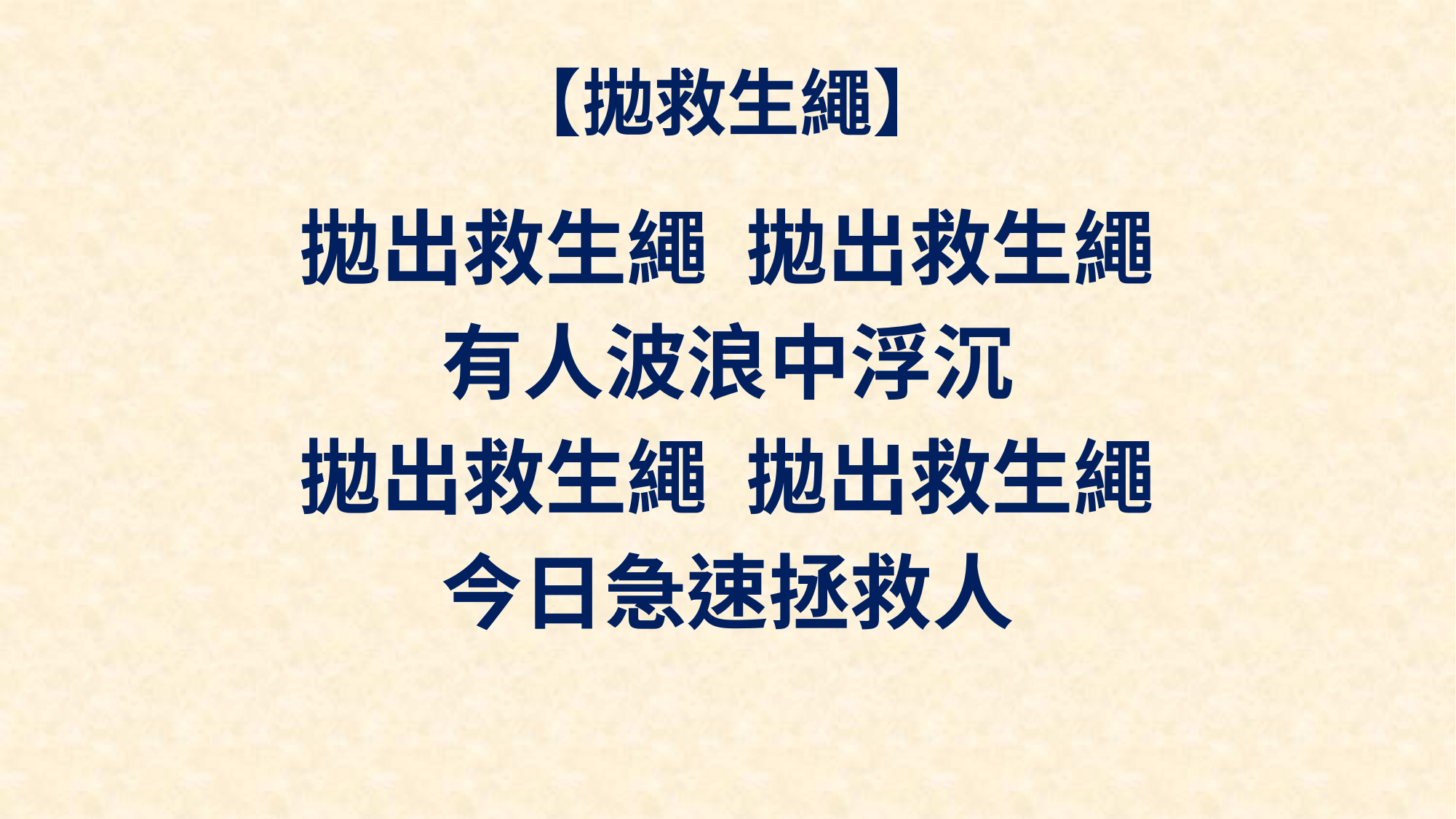

# 【拋救生繩】
拋出救生繩  拋出救生繩
有人波浪中浮沉
拋出救生繩  拋出救生繩
今日急速拯救人